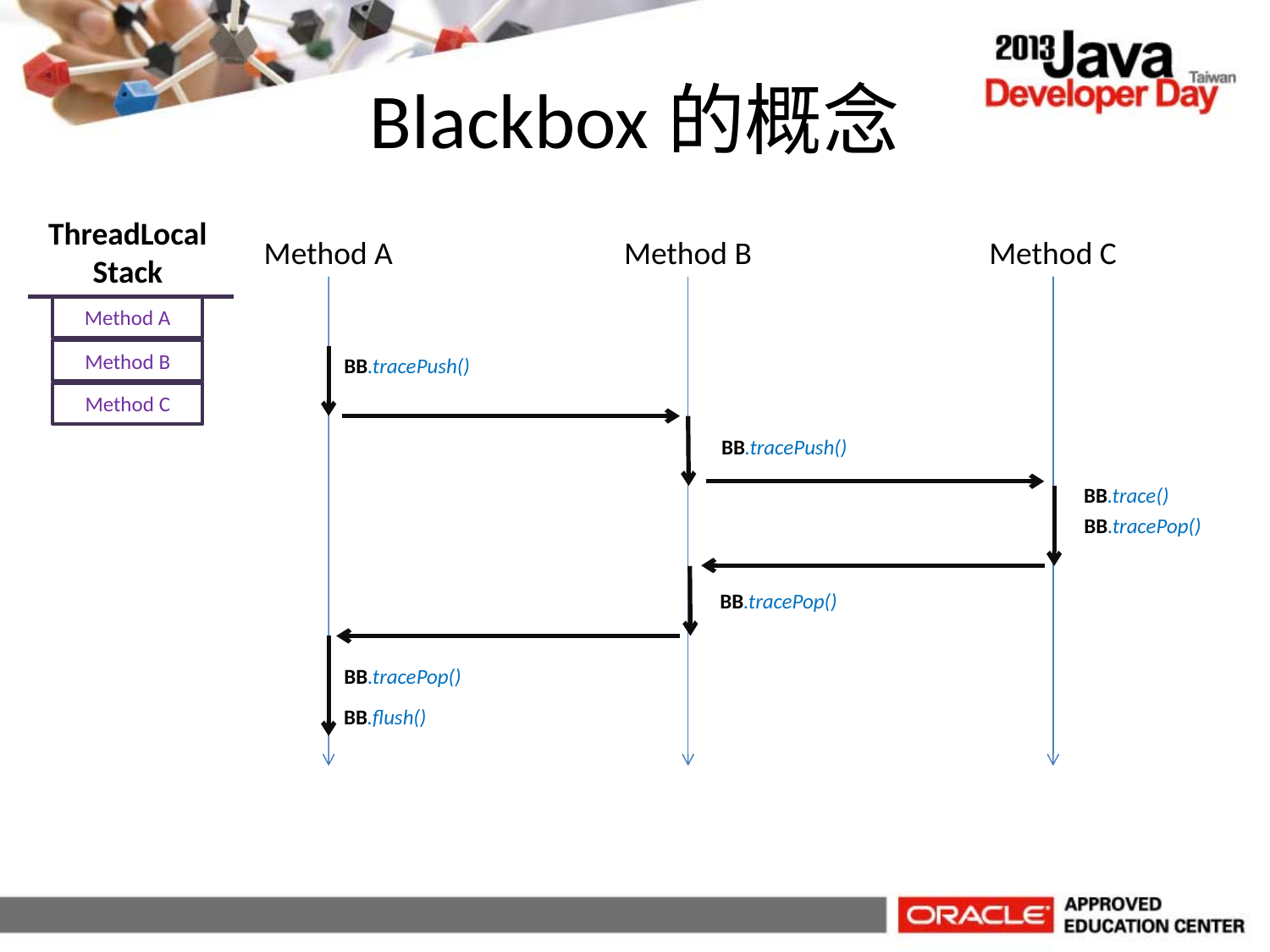

# Blackbox的概念
ThreadLocal
Stack
Method A
Method B
Method C
Method A
Method B
BB.tracePush()
Method C
BB.tracePush()
BB.trace()
BB.tracePop()
BB.tracePop()
BB.tracePop()
BB.flush()